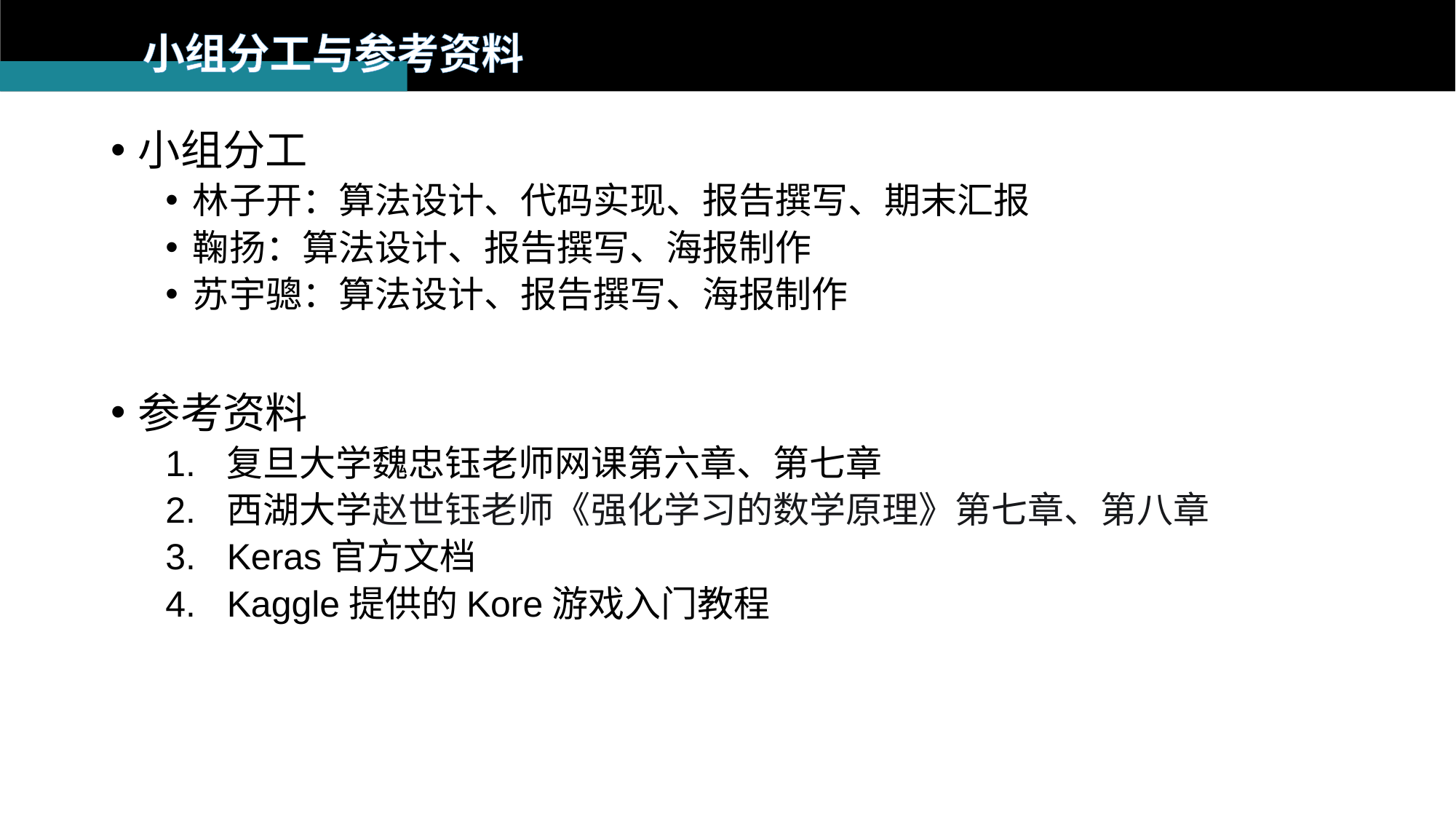

小组分工与参考资料

小组分工
林子开：算法设计、代码实现、报告撰写、期末汇报
鞠扬：算法设计、报告撰写、海报制作
苏宇骢：算法设计、报告撰写、海报制作

参考资料
复旦大学魏忠钰老师网课第六章、第七章
西湖大学赵世钰老师《强化学习的数学原理》第七章、第八章
Keras官方文档
Kaggle提供的Kore游戏入门教程